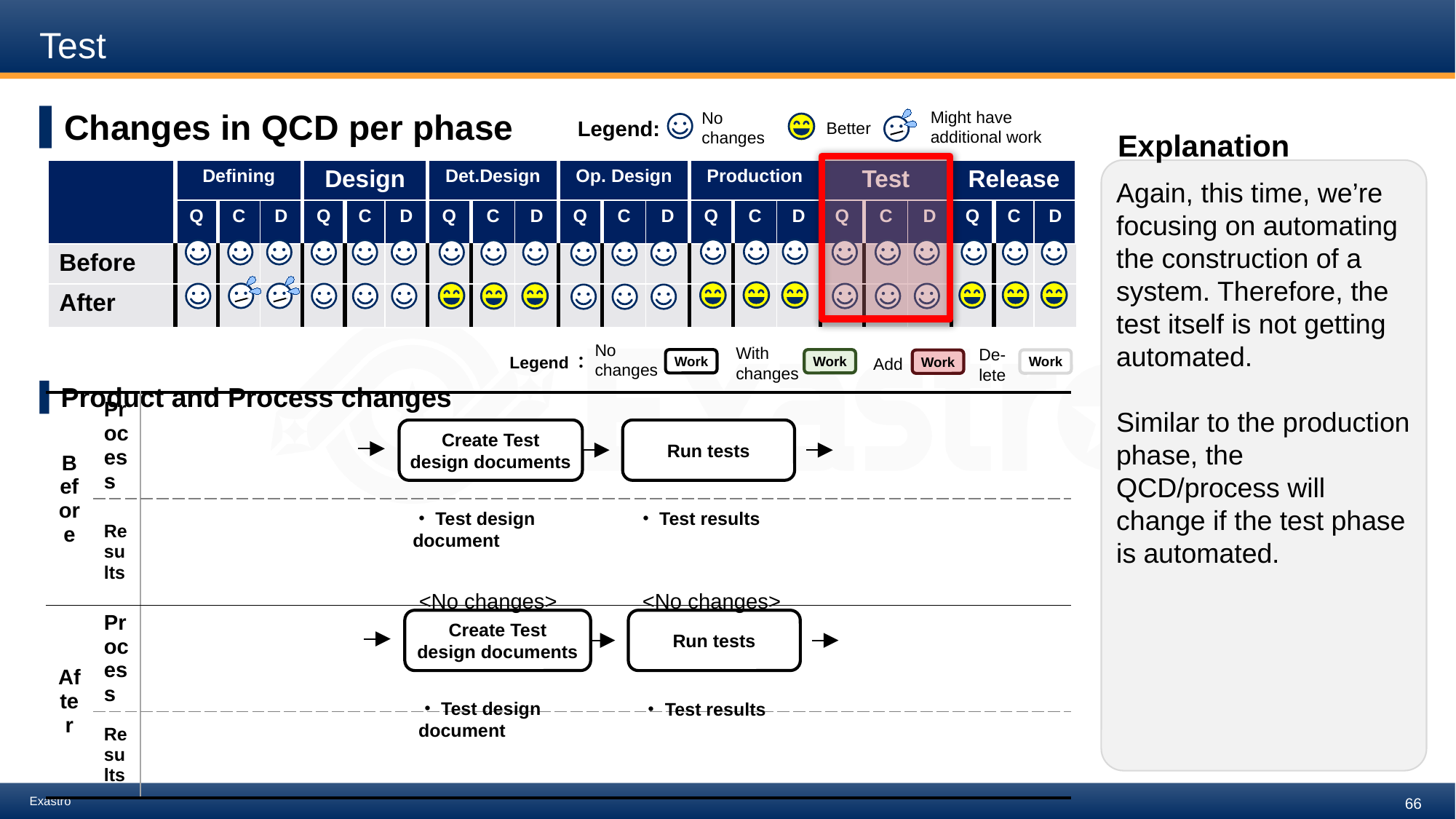

# Test
Changes in QCD per phase

Product and Process changes
Might have
additional work
No
changes

Legend:

Better

Explanation

|  | Defining |  |  | Design |  |  | Det.Design |  |  | Op. Design |  |  | Production |  |  | Test |  |  | Release |  |  |
| --- | --- | --- | --- | --- | --- | --- | --- | --- | --- | --- | --- | --- | --- | --- | --- | --- | --- | --- | --- | --- | --- |
|  | Q | C | D | Q | C | D | Q | C | D | Q | C | D | Q | C | D | Q | C | D | Q | C | D |
| Before |  |  |  |  |  |  |  |  |  |  |  |  |  |  |  |  |  |  |  |  |  |
| After |  |  |  |  |  |  |  |  |  |  |  |  |  |  |  |  |  |  |  |  |  |
Again, this time, we’re focusing on automating the construction of a system. Therefore, the test itself is not getting automated.

Similar to the production phase, the QCD/process will change if the test phase is automated.

No
changes
Work
With
changes
Work
De-
lete
Work
Legend：
Add
Work

Create Test
design documents
・Test design
document

Run tests
・Test results
| Before | Process |  |
| --- | --- | --- |
|  | Results |  |
| After | Process |  |
|  | Results |  |
<No changes>
Create Test
design documents
・Test design
document
<No changes>
Run tests
・Test results